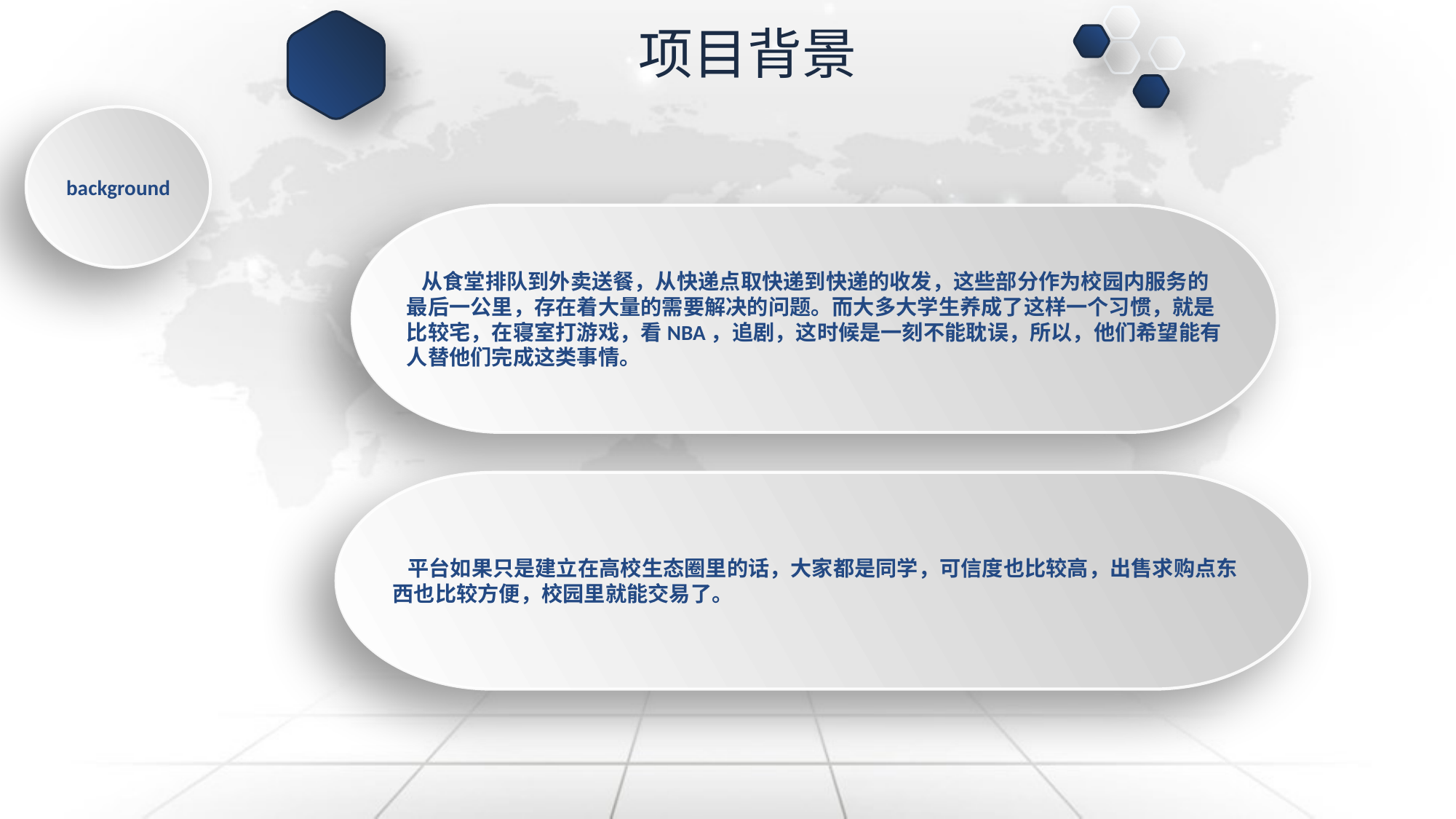

项目背景
background
  从食堂排队到外卖送餐，从快递点取快递到快递的收发，这些部分作为校园内服务的最后一公里，存在着大量的需要解决的问题。而大多大学生养成了这样一个习惯，就是比较宅，在寝室打游戏，看NBA，追剧，这时候是一刻不能耽误，所以，他们希望能有人替他们完成这类事情。
  平台如果只是建立在高校生态圈里的话，大家都是同学，可信度也比较高，出售求购点东西也比较方便，校园里就能交易了。